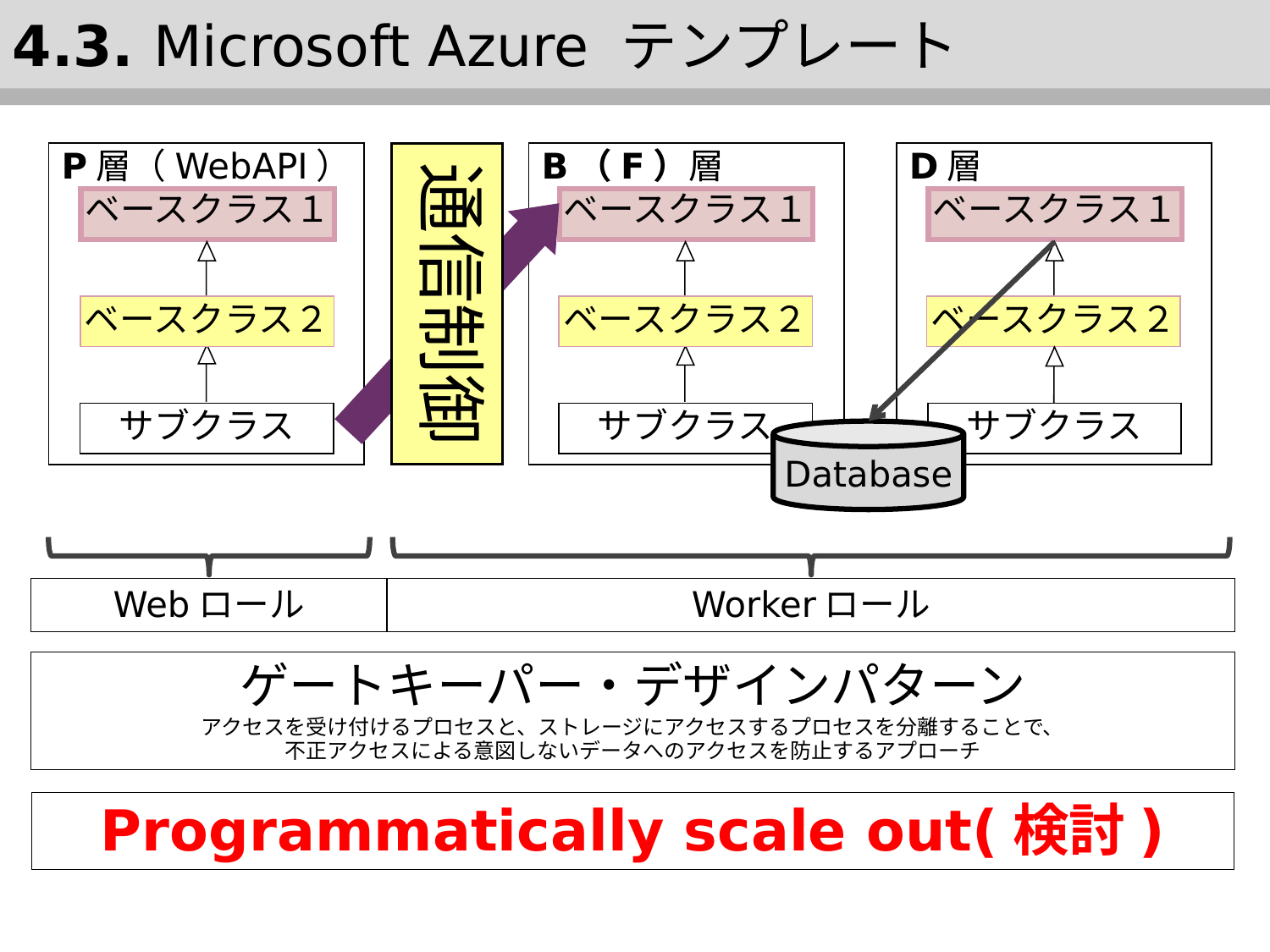

4.3. Microsoft Azure テンプレート

 P層（WebAPI）
ベースクラス１

ベースクラス２

サブクラス
 B（F）層
 D層
ベースクラス１
ベースクラス１

ベースクラス２
ベースクラス２

サブクラス
サブクラス
通信制御

Database
Webロール
Workerロール
ゲートキーパー・デザインパターン
アクセスを受け付けるプロセスと、ストレージにアクセスするプロセスを分離することで、
不正アクセスによる意図しないデータへのアクセスを防止するアプローチ
Programmatically scale out(検討)